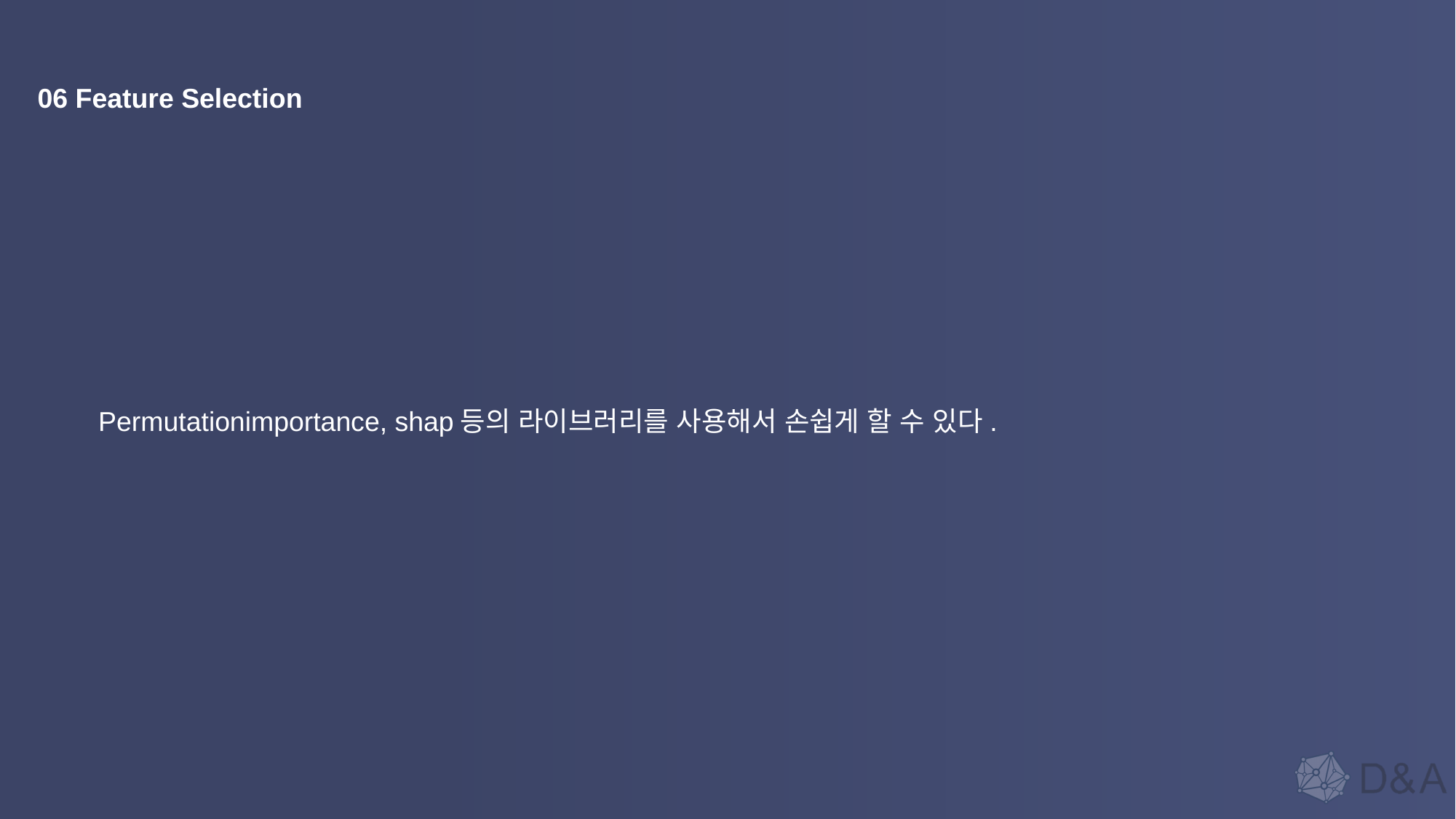

06 Feature Selection

Permutationimportance, shap등의 라이브러리를 사용해서 손쉽게 할 수 있다.